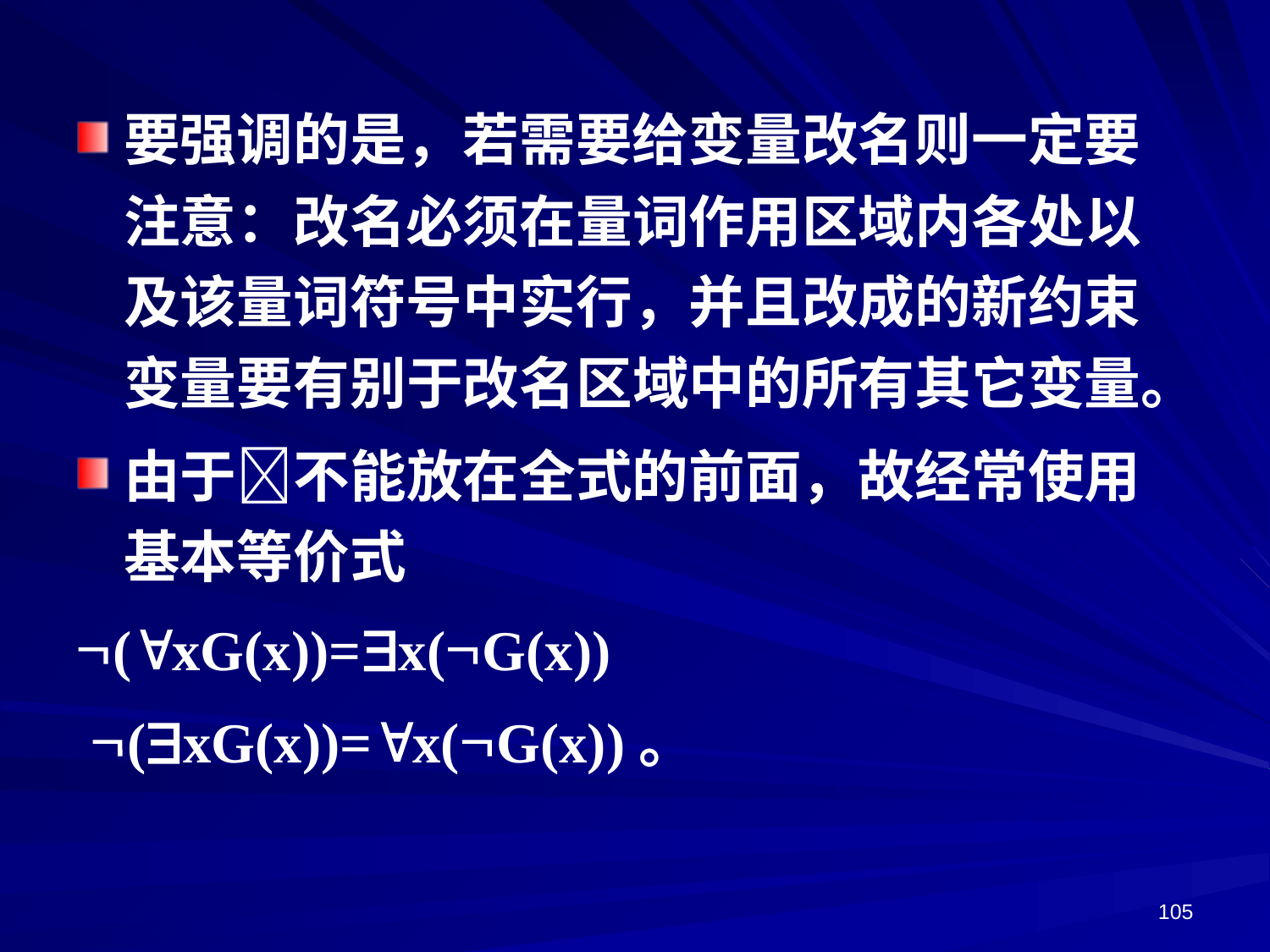

要强调的是，若需要给变量改名则一定要注意：改名必须在量词作用区域内各处以及该量词符号中实行，并且改成的新约束变量要有别于改名区域中的所有其它变量。
由于¬不能放在全式的前面，故经常使用基本等价式
¬(∀xG(x))=∃x(¬G(x))
 ¬(∃xG(x))=∀x(¬G(x))。
105